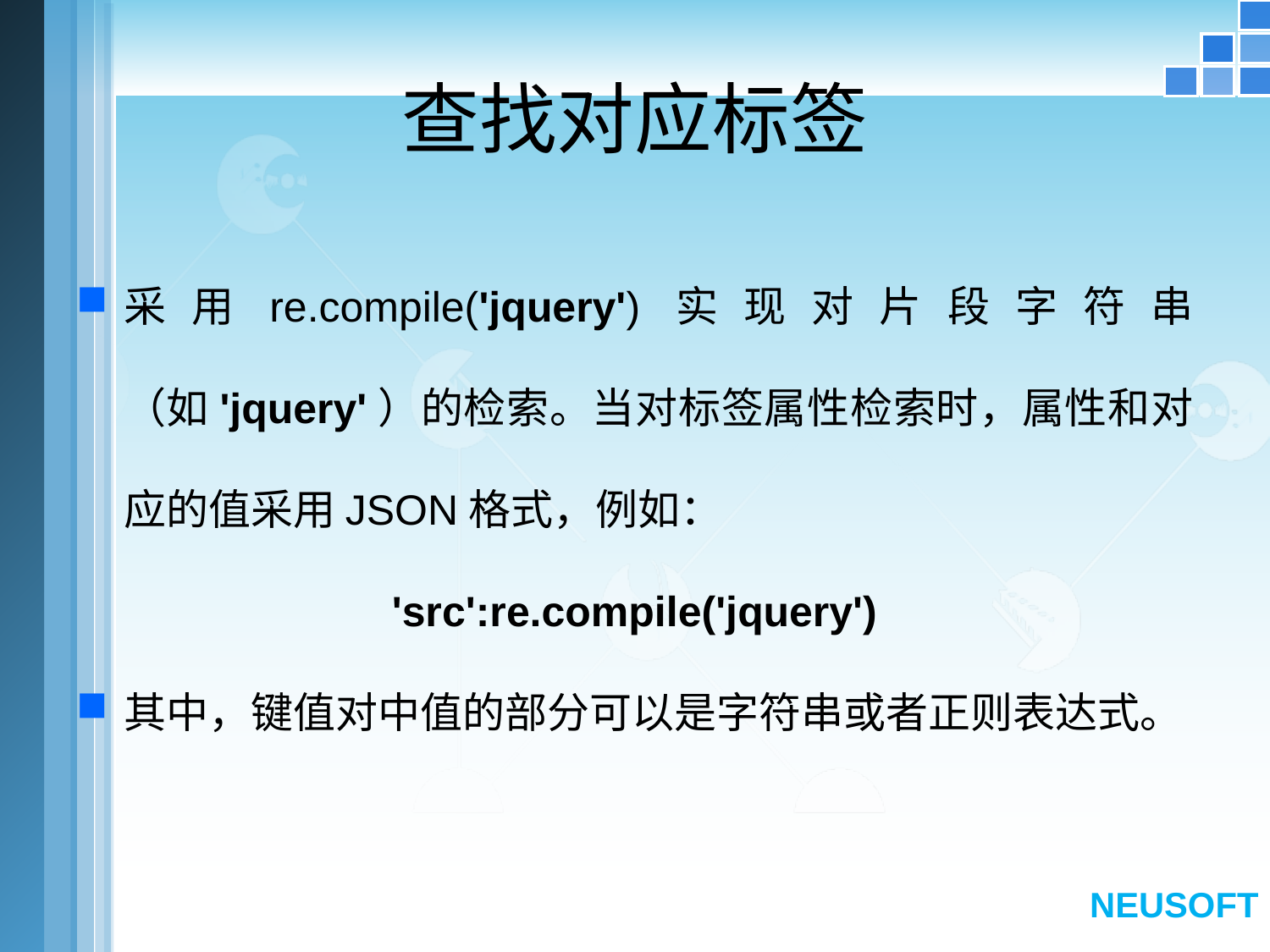

# 查找对应标签
采用re.compile('jquery')实现对片段字符串（如'jquery'）的检索。当对标签属性检索时，属性和对应的值采用JSON格式，例如：
'src':re.compile('jquery')
其中，键值对中值的部分可以是字符串或者正则表达式。